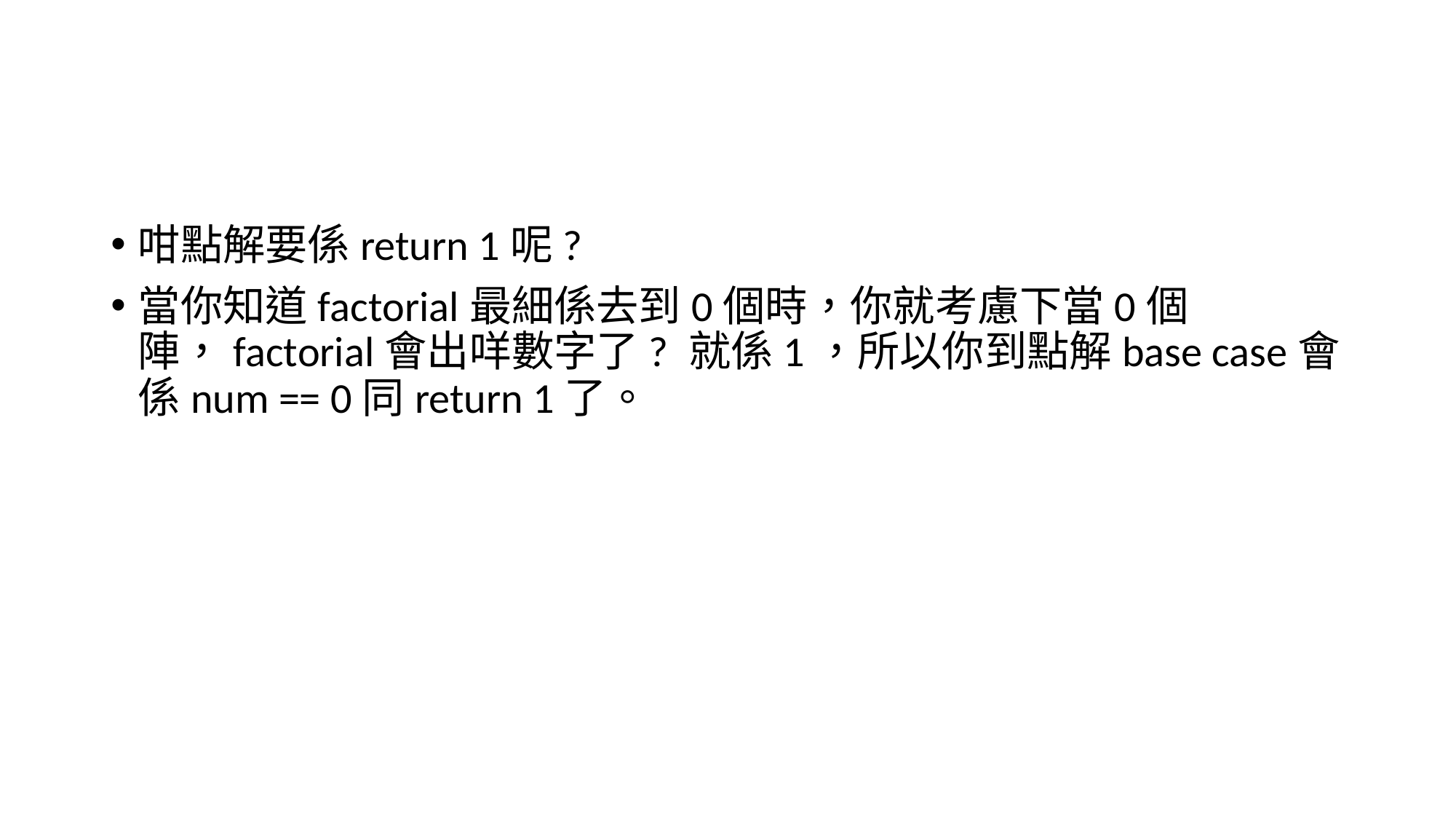

#
咁點解要係return 1呢?
當你知道factorial最細係去到0個時，你就考慮下當0個陣，factorial會出咩數字了? 就係1，所以你到點解base case會係num == 0同return 1了。